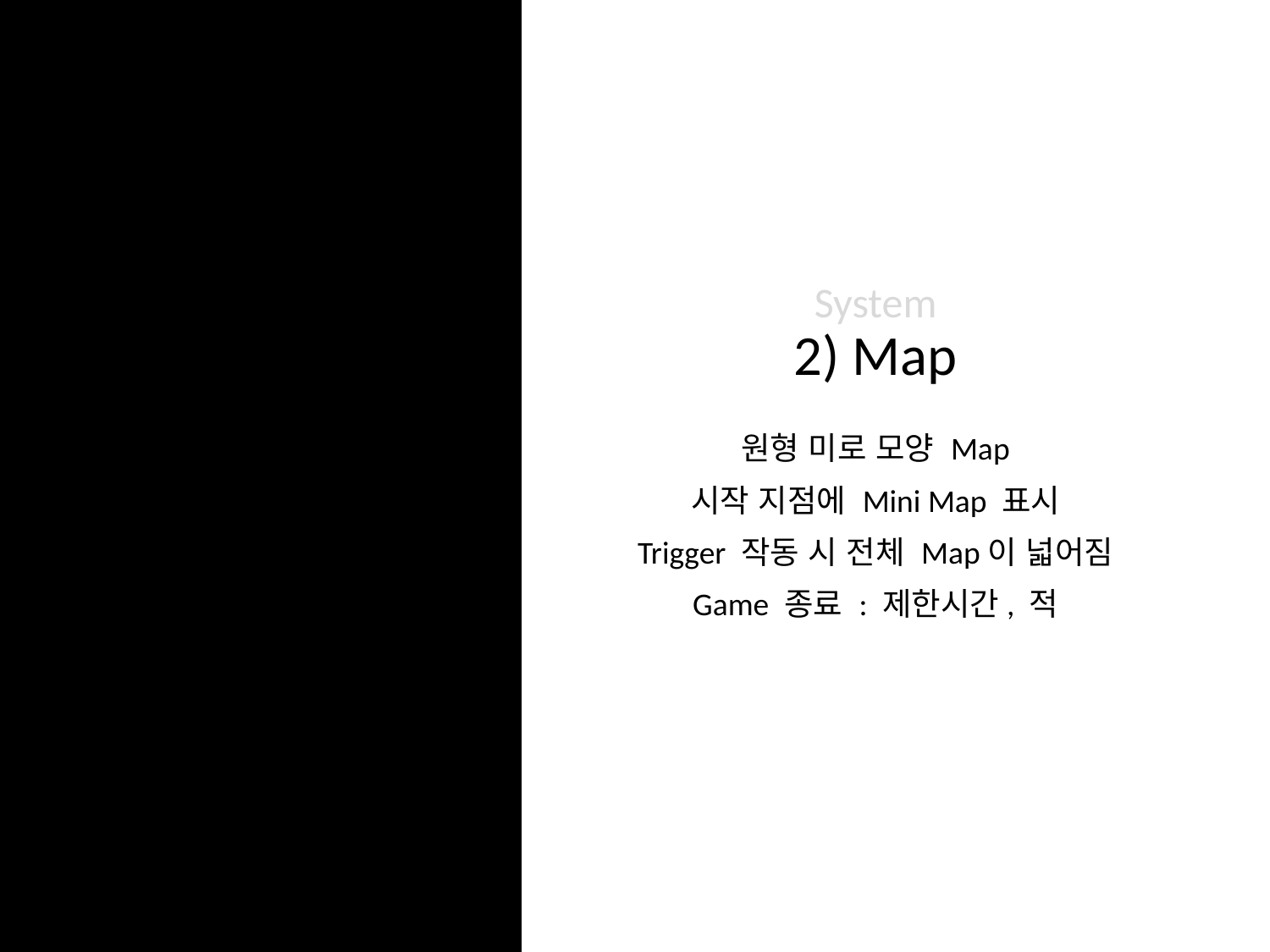

# System 2) Map
원형 미로 모양 Map
시작 지점에 Mini Map 표시
Trigger 작동 시 전체 Map이 넓어짐
Game 종료 : 제한시간, 적